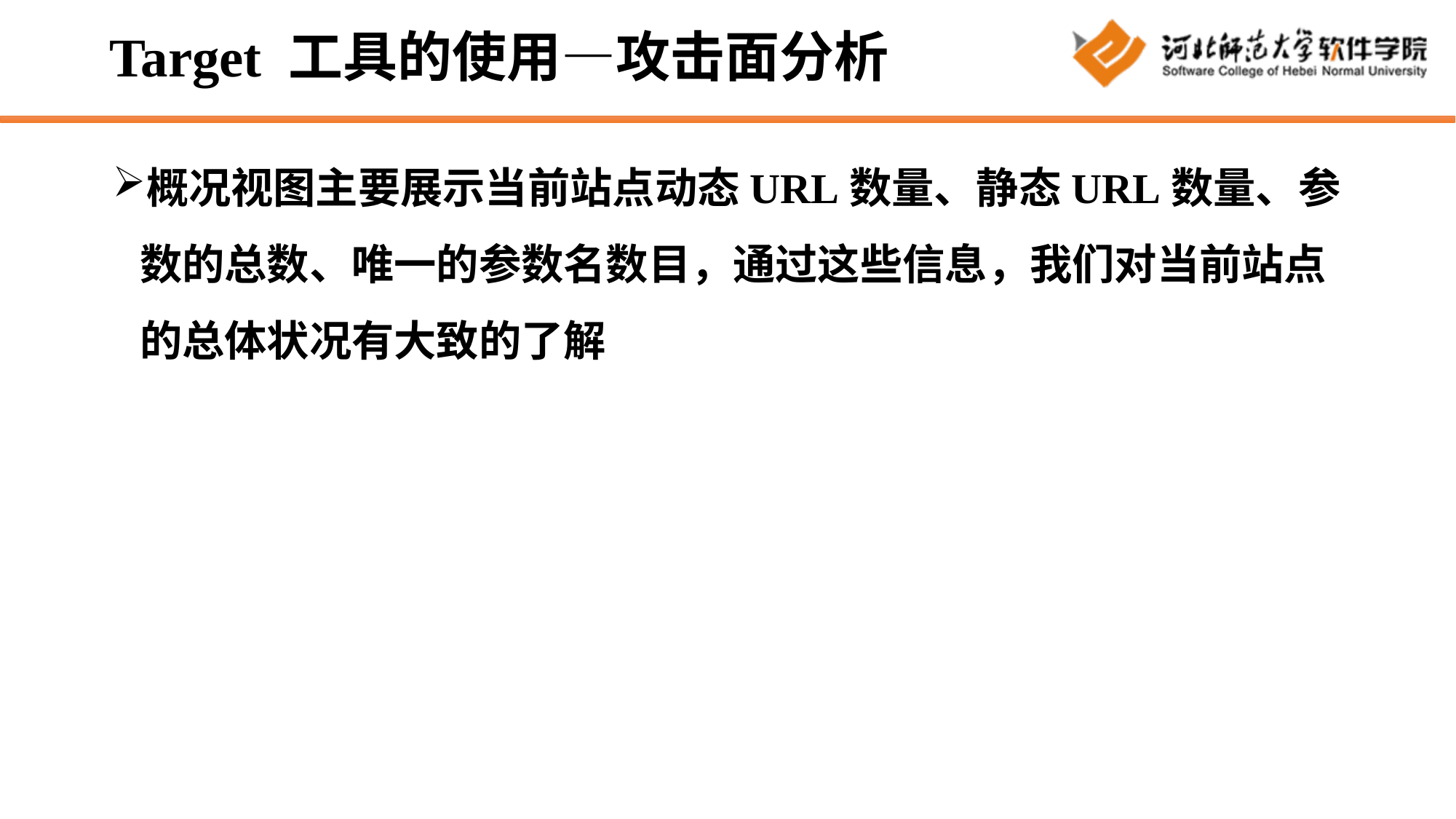

# Target 工具的使用—攻击面分析
概况视图主要展示当前站点动态URL数量、静态URL数量、参数的总数、唯一的参数名数目，通过这些信息，我们对当前站点的总体状况有大致的了解